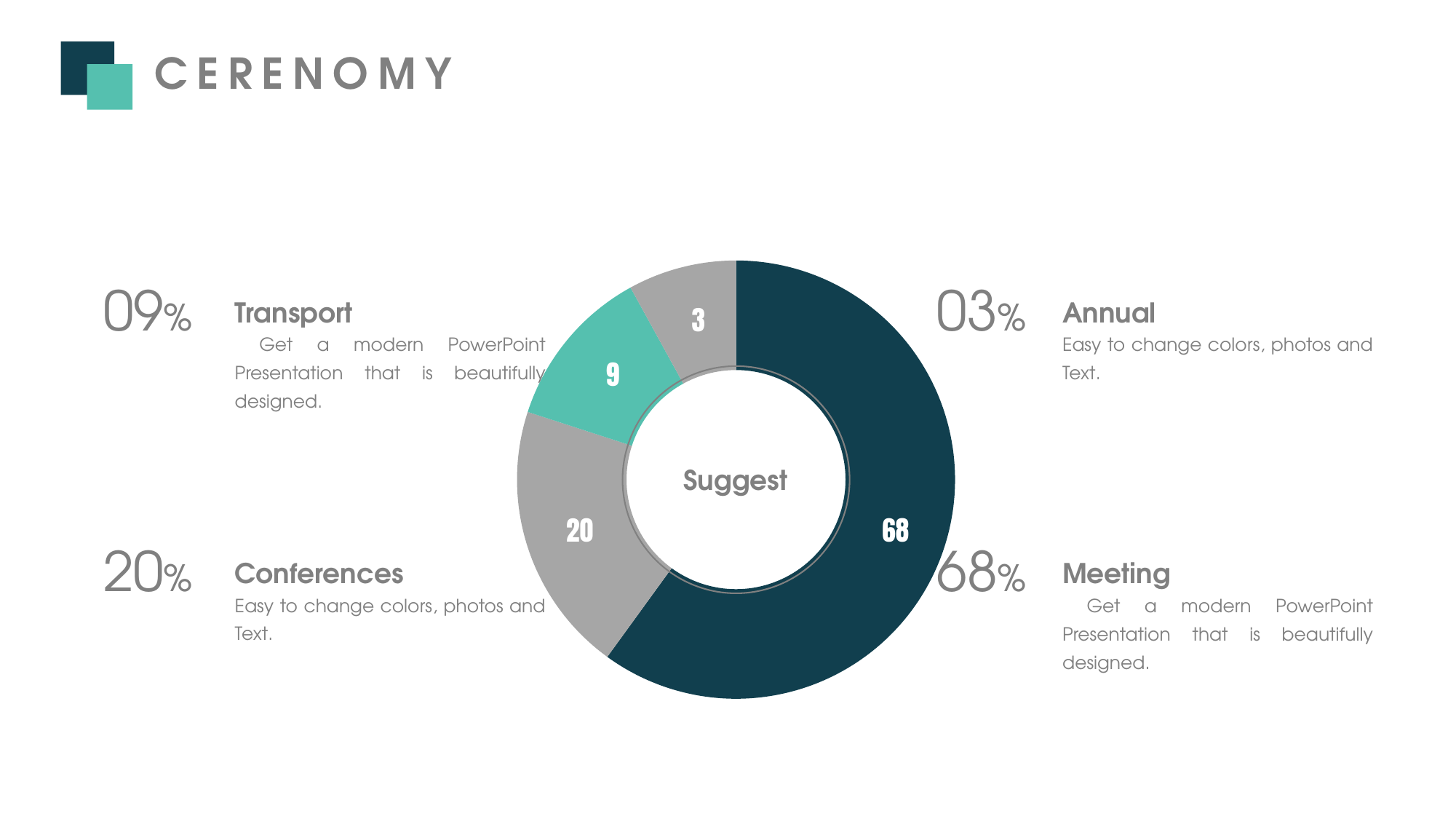

CERENOMY

### Chart

| Category | 销售额 |
|---|---|
|  | 60.0 |
|  | 20.0 |
|  | 12.0 |
|  | 8.0 |
09%
03%
Transport
Annual
 Get a modern PowerPoint Presentation that is beautifully designed.
Easy to change colors, photos and Text.
Suggest
20%
68%
Conferences
Meeting
Easy to change colors, photos and Text.
 Get a modern PowerPoint Presentation that is beautifully designed.